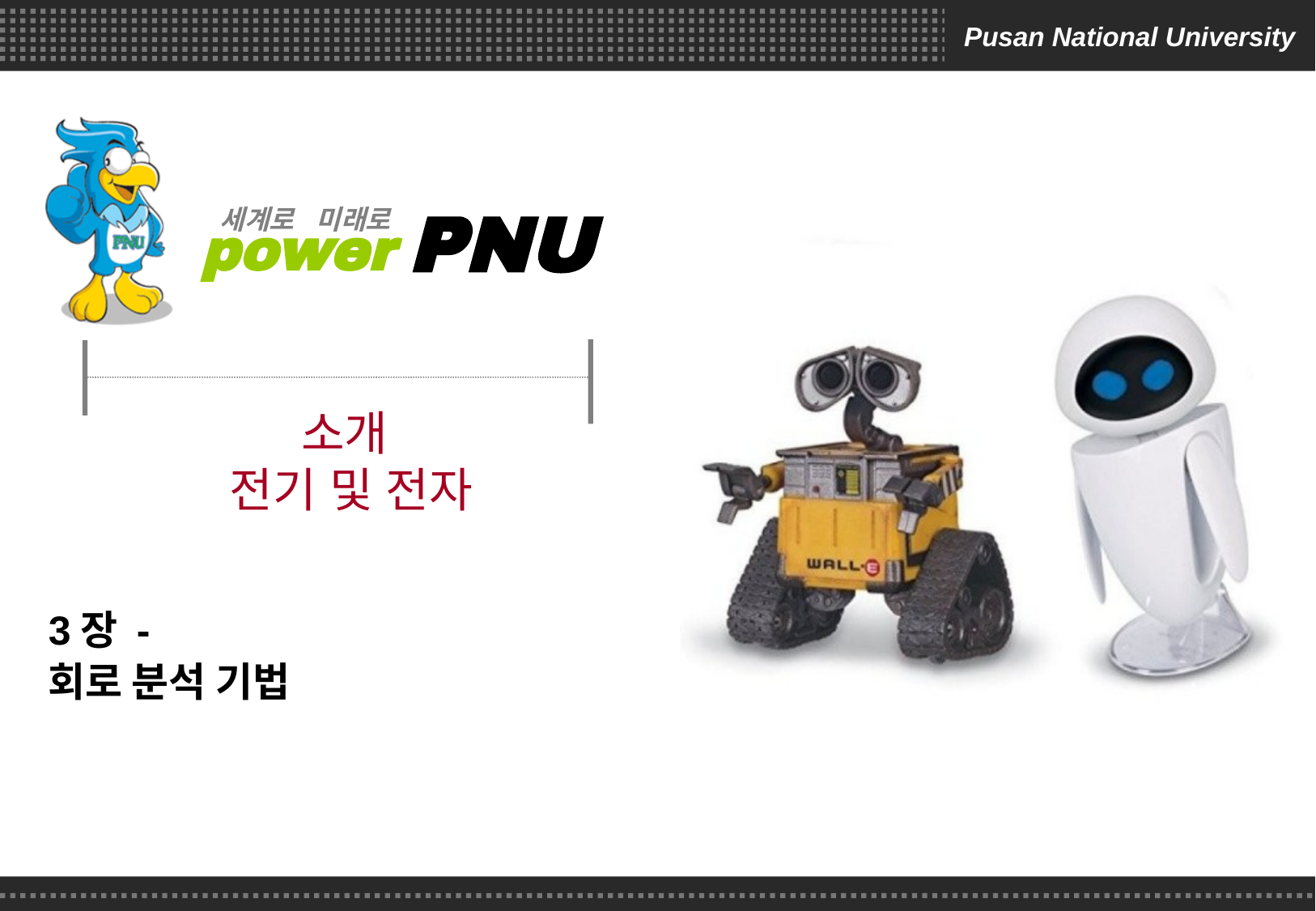

# 소개 전기 및 전자
3장 -
회로 분석 기법